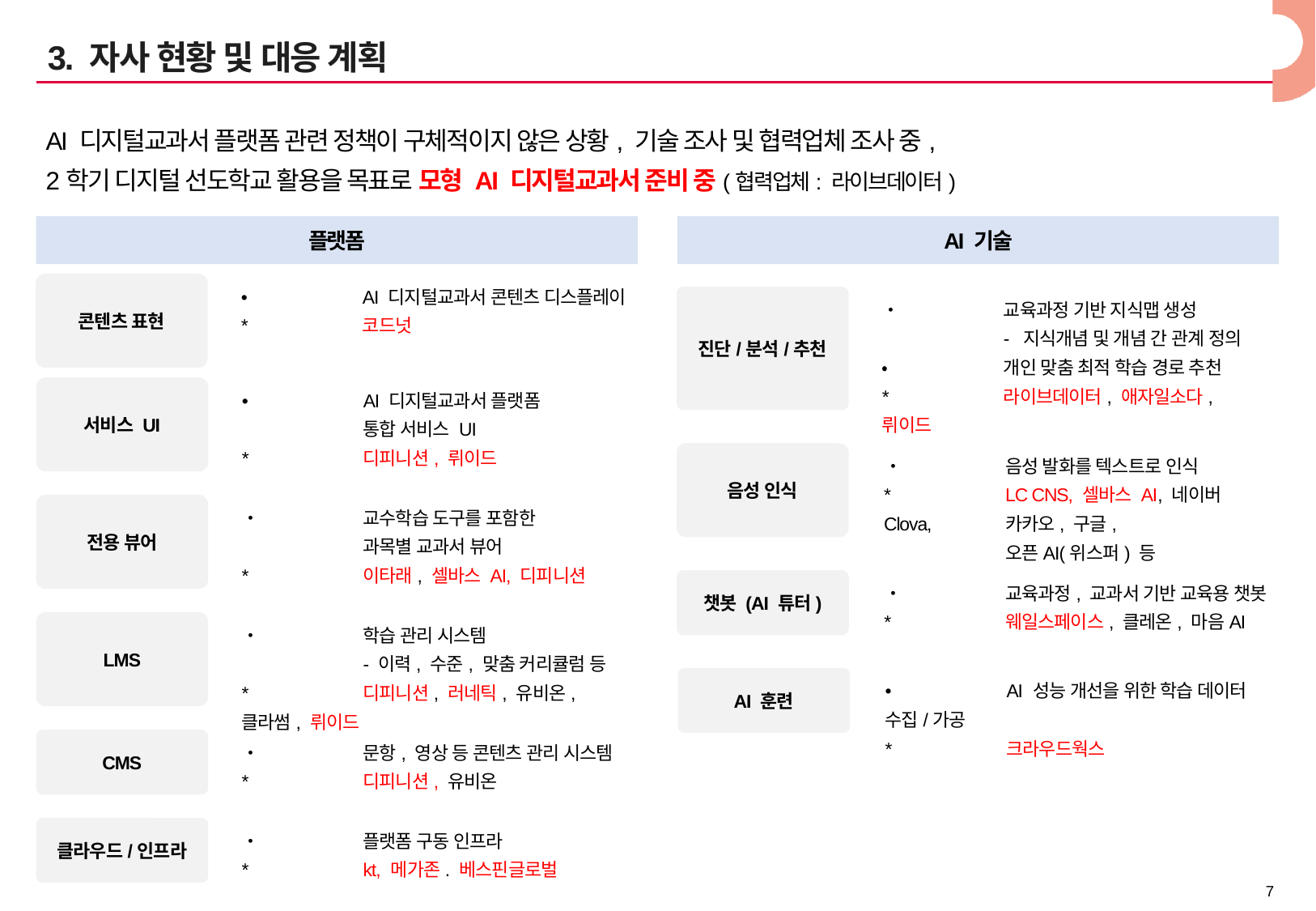

3. 자사 현황 및 대응 계획
AI 디지털교과서 플랫폼 관련 정책이 구체적이지 않은 상황, 기술 조사 및 협력업체 조사 중,
2학기 디지털 선도학교 활용을 목표로 모형 AI 디지털교과서 준비 중(협력업체: 라이브데이터)
플랫폼
AI 기술
콘텐츠 표현
•	AI 디지털교과서 콘텐츠 디스플레이
*	코드넛
진단/분석/추천
•	교육과정 기반 지식맵 생성
	-  지식개념 및 개념 간 관계 정의
•	개인 맞춤 최적 학습 경로 추천
*	라이브데이터, 애자일소다,	뤼이드
서비스 UI
•	AI 디지털교과서 플랫폼
	통합 서비스 UI
*	디피니션, 뤼이드
음성 인식
•	음성 발화를 텍스트로 인식
*	LC CNS, 셀바스 AI, 네이버 Clova, 	카카오, 구글,
	오픈AI(위스퍼) 등
전용 뷰어
•	교수학습 도구를 포함한
	과목별 교과서 뷰어
*	이타래, 셀바스 AI, 디피니션
챗봇 (AI 튜터)
•	교육과정, 교과서 기반 교육용 챗봇
*	웨일스페이스, 클레온, 마음AI
LMS
•	학습 관리 시스템
	- 이력, 수준, 맞춤 커리큘럼 등
*	디피니션, 러네틱, 유비온, 클라썸, 뤼이드
AI 훈련
•	AI 성능 개선을 위한 학습 데이터 수집/가공
*	크라우드웍스
CMS
•	문항, 영상 등 콘텐츠 관리 시스템
*	디피니션, 유비온
클라우드/인프라
•	플랫폼 구동 인프라
*	kt, 메가존. 베스핀글로벌